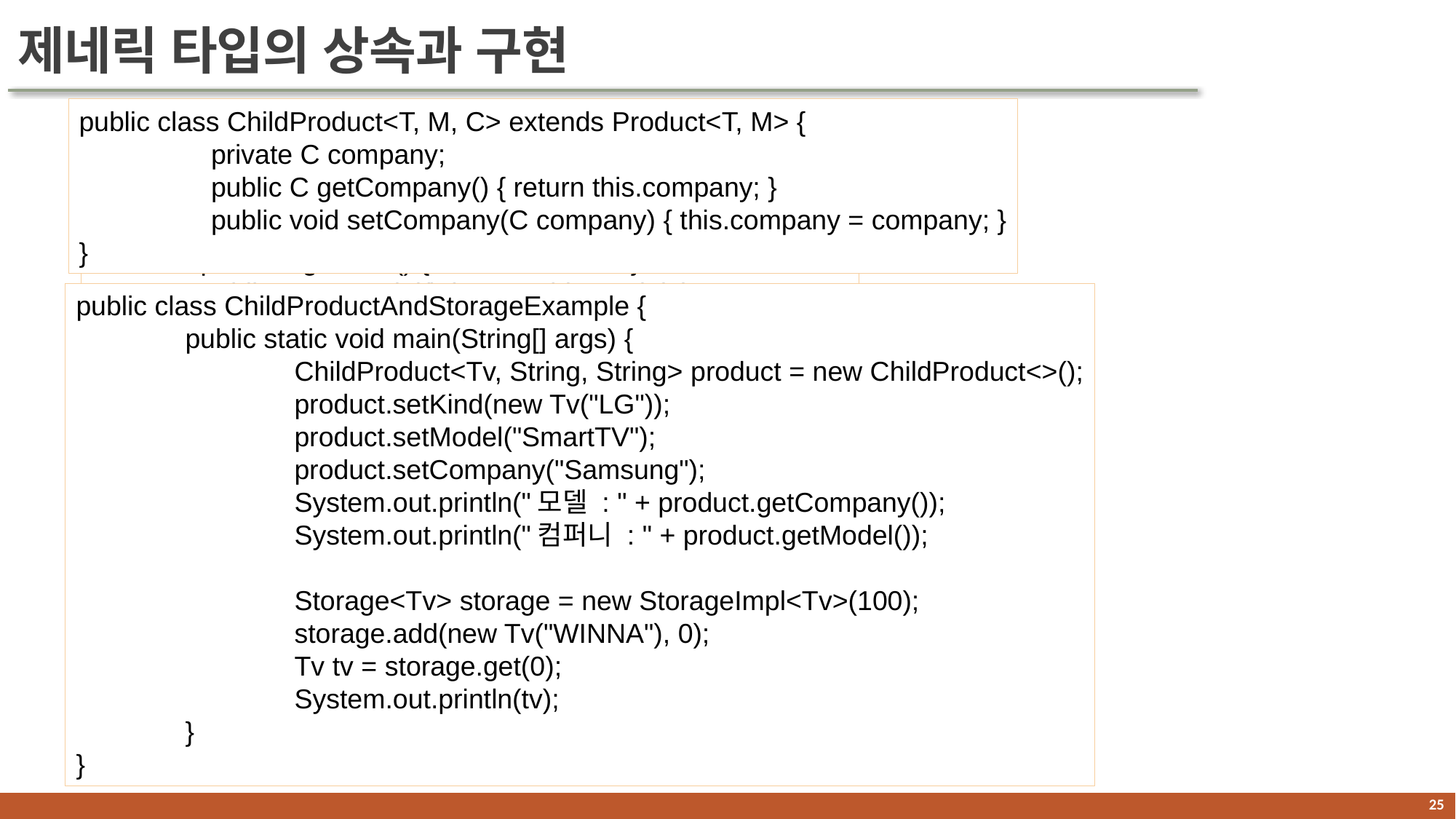

# 제네릭 타입의 상속과 구현
public class ChildProduct<T, M, C> extends Product<T, M> {
	   private C company;
	   public C getCompany() { return this.company; }
	   public void setCompany(C company) { this.company = company; }
}
public class Product<T, M> {
	private T kind;
	private M model;

	public T getKind() { return this.kind; }
	public M getModel() { return this.model; }

	public void setKind(T kind) { this.kind = kind; }
	public void setModel(M model) { this.model = model; }
}
class Tv {
	private String model;

	Tv(String model) {
		this.model = model;
	}
	public String toString() {
		return "model = " + model;
	}
}
public class ChildProductAndStorageExample {
	public static void main(String[] args) {
		ChildProduct<Tv, String, String> product = new ChildProduct<>();
		product.setKind(new Tv("LG"));
		product.setModel("SmartTV");
		product.setCompany("Samsung");
		System.out.println("모델 : " + product.getCompany());
		System.out.println("컴퍼니 : " + product.getModel());

		Storage<Tv> storage = new StorageImpl<Tv>(100);
		storage.add(new Tv("WINNA"), 0);
		Tv tv = storage.get(0);
		System.out.println(tv);
	}
}
25